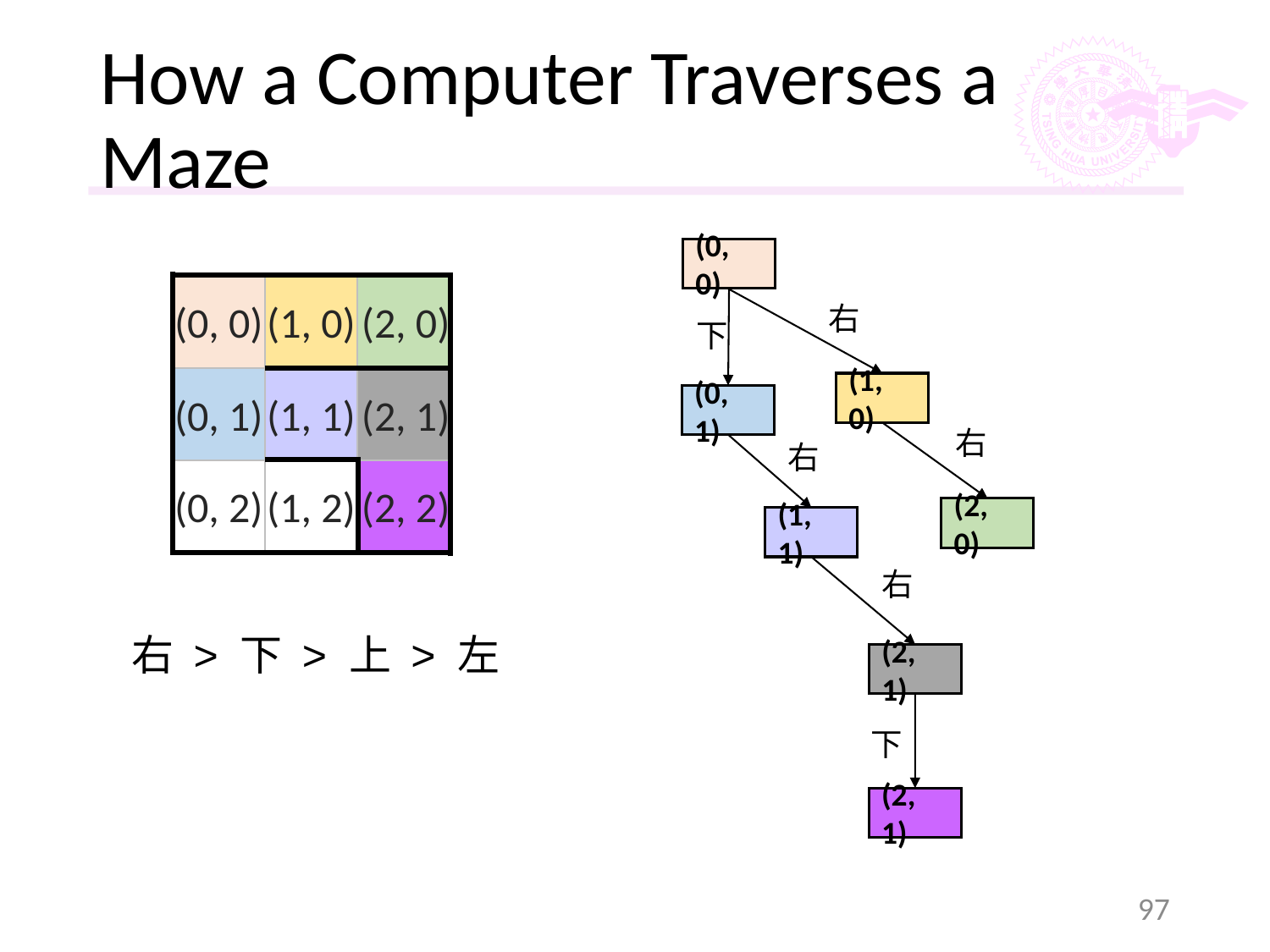

# How a Computer Traverses a Maze
(0, 0)

(0, 0)
(1, 0)
(2, 0)
(0, 1)
(1, 1)
(2, 1)
(0, 2)
(1, 2)
(2, 2)
下
(0, 1)
右
(1, 0)
右
(2, 0)
右
(1, 1)
右
(2, 1)
右 > 下 > 上 > 左
下
(2, 1)
97